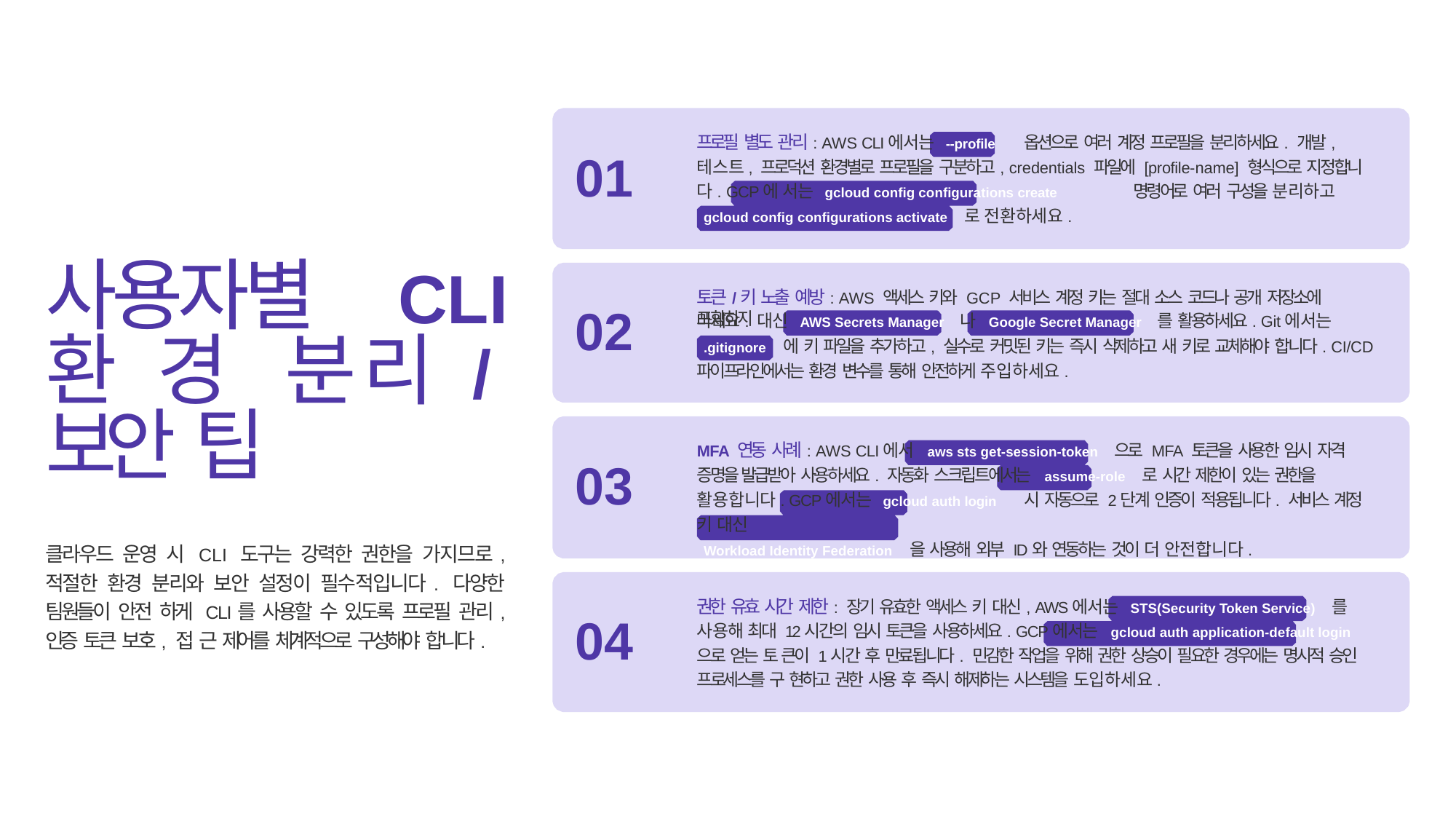

프로필 별도 관리: AWS CLI에서는 --profile		옵션으로 여러 계정 프로필을 분리하세요. 개발, 테스트, 프로덕션 환경별로 프로필을 구분하고, credentials 파일에 [profile-name] 형식으로 지정합니다. GCP에 서는 gcloud config configurations create	명령어로 여러 구성을 분리하고
gcloud config configurations activate  로 전환하세요.

# 01
사용자별 CLI 환 경 분리/보안 팁
클라우드 운영 시 CLI 도구는 강력한 권한을 가지므로, 적절한 환경 분리와 보안 설정이 필수적입니다. 다양한 팀원들이 안전 하게 CLI를 사용할 수 있도록 프로필 관리, 인증 토큰 보호, 접 근 제어를 체계적으로 구성해야 합니다.

토큰/키 노출 예방: AWS 액세스 키와 GCP 서비스 계정 키는 절대 소스 코드나 공개 저장소에 포함하지
02
마세요. 대신 AWS Secrets Manager  나 Google Secret Manager  를 활용하세요. Git에서는
.gitignore  에 키 파일을 추가하고, 실수로 커밋된 키는 즉시 삭제하고 새 키로 교체해야 합니다. CI/CD
파이프라인에서는 환경 변수를 통해 안전하게 주입하세요.

MFA 연동 사례: AWS CLI에서 aws sts get-session-token  으로 MFA 토큰을 사용한 임시 자격 증명을 발급받아 사용하세요. 자동화 스크립트에서는 assume-role  로 시간 제한이 있는 권한을 활용합니다. GCP에서는 gcloud auth login	시 자동으로 2단계 인증이 적용됩니다. 서비스 계정 키 대신
Workload Identity Federation  을 사용해 외부 ID와 연동하는 것이 더 안전합니다.

03

권한 유효 시간 제한: 장기 유효한 액세스 키 대신, AWS에서는 STS(Security Token Service)  를 사용해 최대 12시간의 임시 토큰을 사용하세요. GCP에서는 gcloud auth application-default login  으로 얻는 토 큰이 1시간 후 만료됩니다. 민감한 작업을 위해 권한 상승이 필요한 경우에는 명시적 승인 프로세스를 구 현하고 권한 사용 후 즉시 해제하는 시스템을 도입하세요.

04